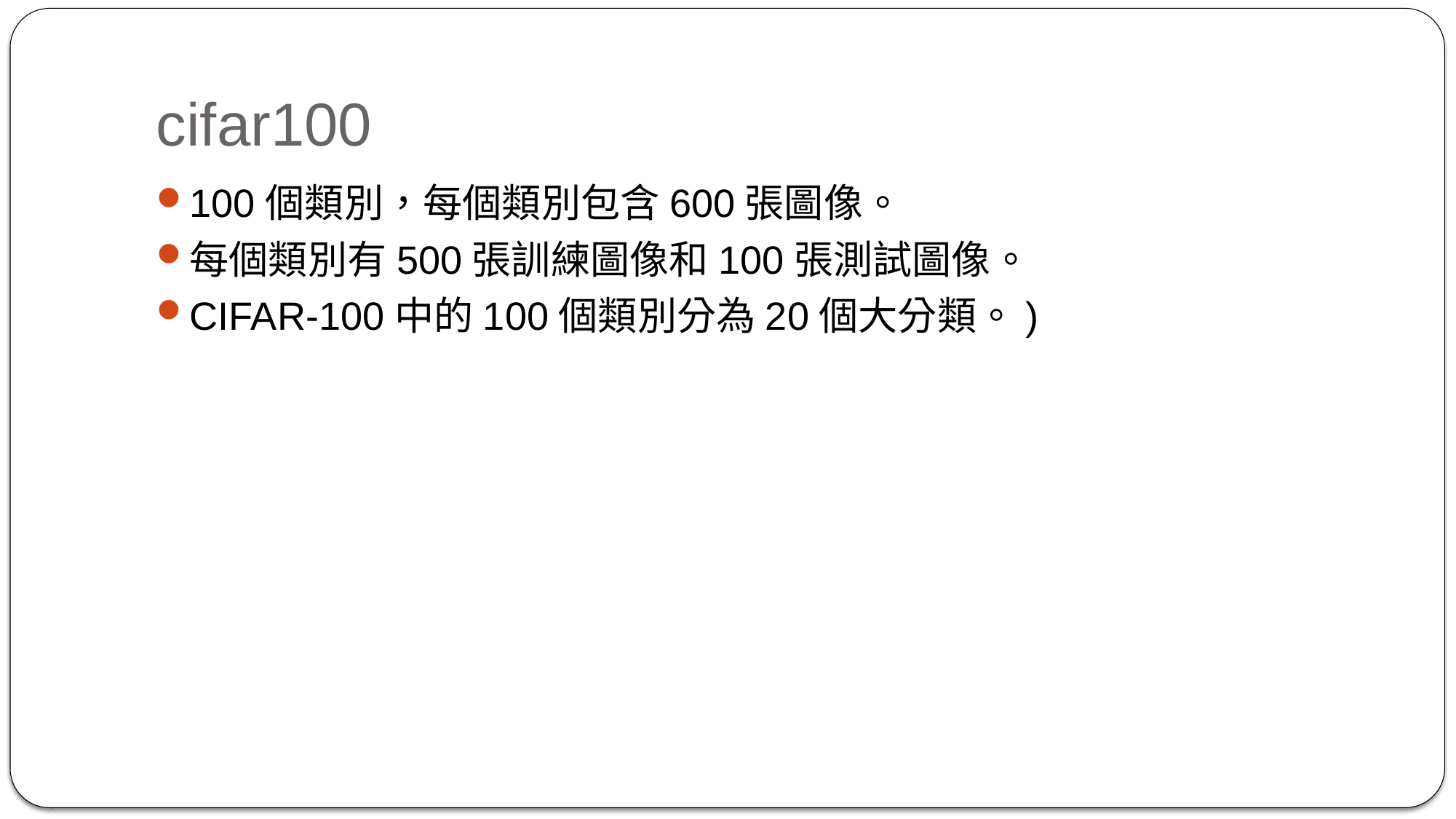

# cifar100
100個類別，每個類別包含600張圖像。
每個類別有500張訓練圖像和100張測試圖像。
CIFAR-100中的100個類別分為20個大分類。)